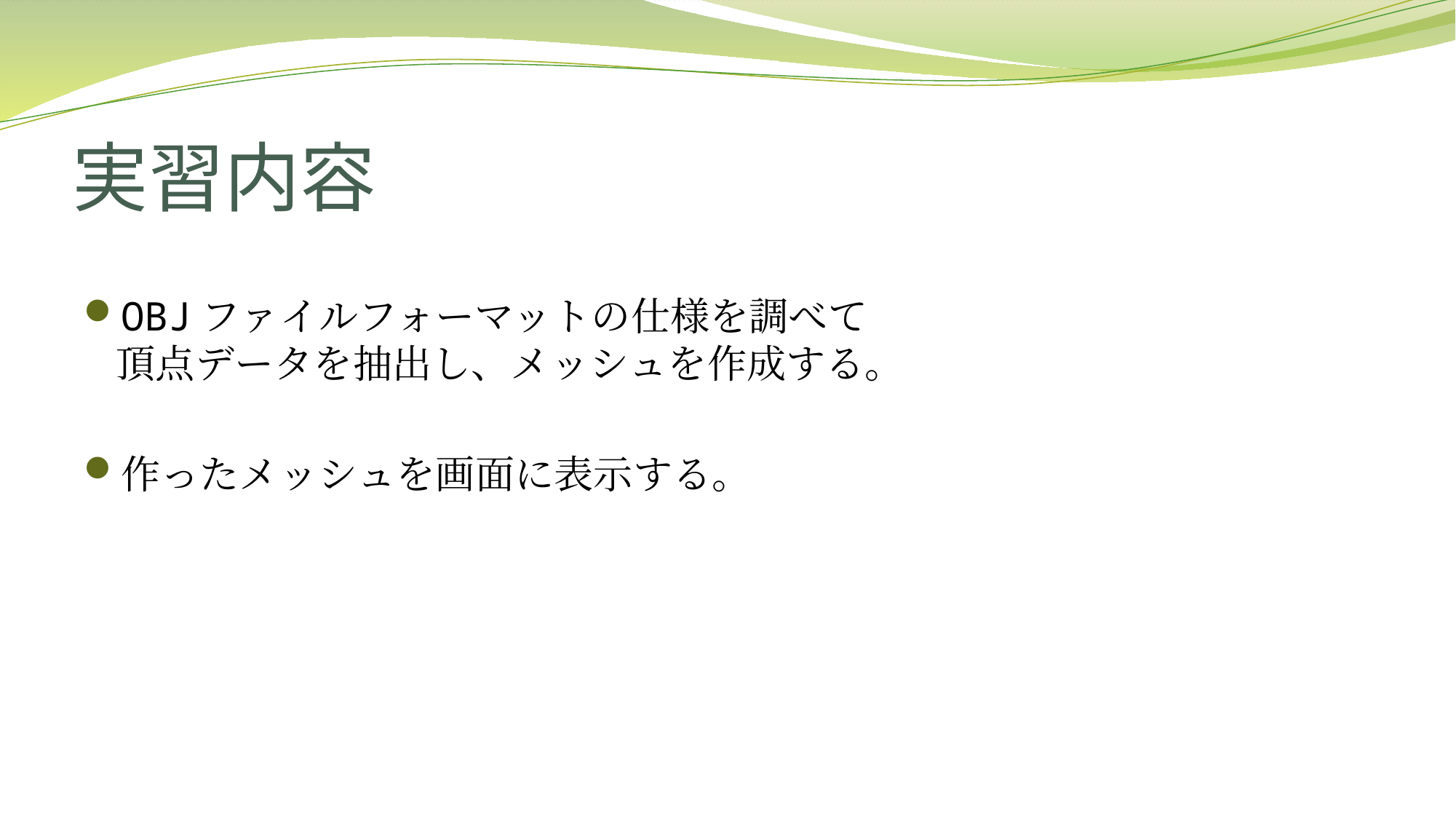

# 実習内容

OBJファイルフォーマットの仕様を調べて
頂点データを抽出し、メッシュを作成する。

作ったメッシュを画面に表示する。